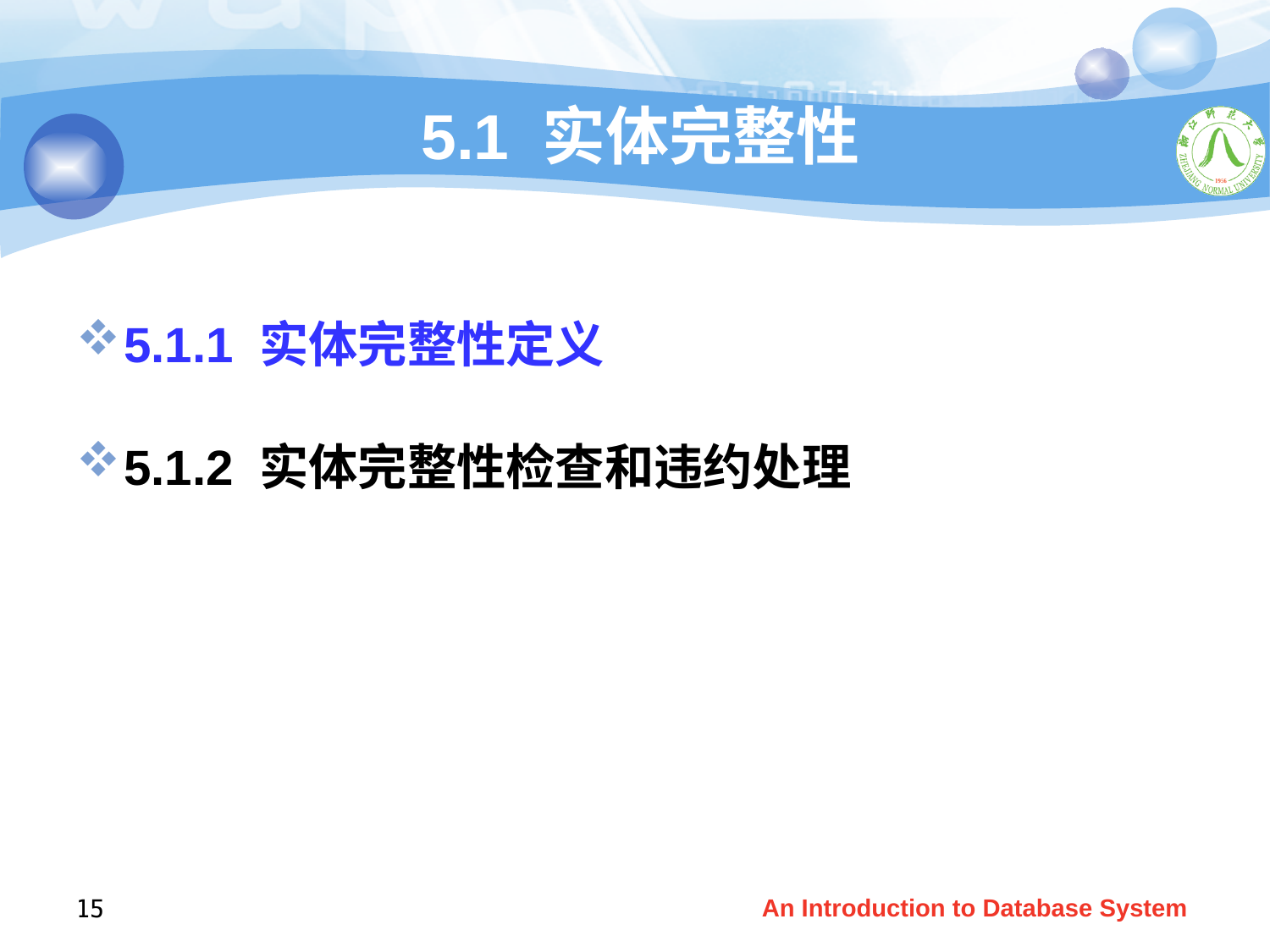

# 5.1 实体完整性
5.1.1 实体完整性定义
5.1.2 实体完整性检查和违约处理
15
An Introduction to Database System